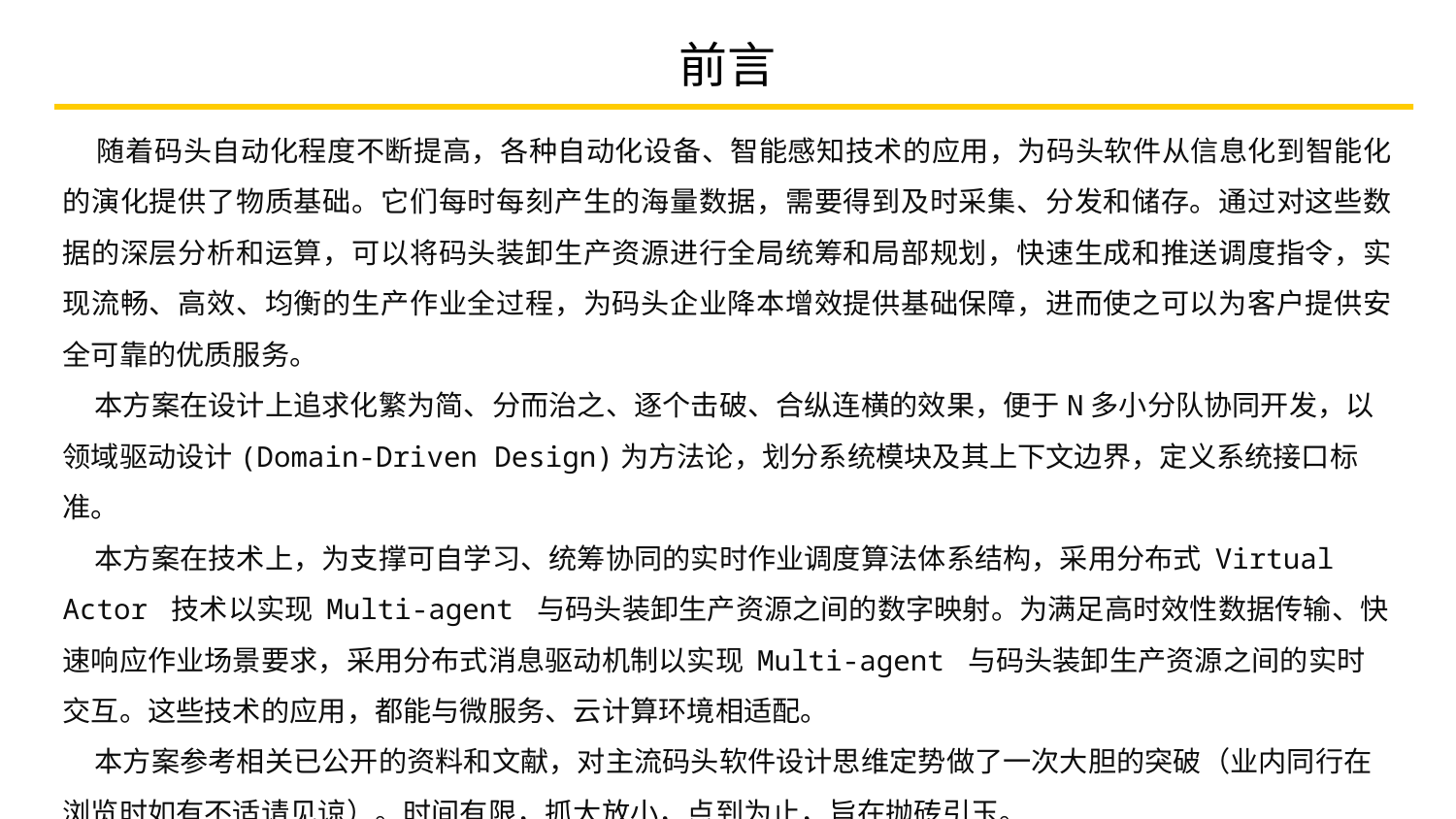

前言
    随着码头自动化程度不断提高，各种自动化设备、智能感知技术的应用，为码头软件从信息化到智能化的演化提供了物质基础。它们每时每刻产生的海量数据，需要得到及时采集、分发和储存。通过对这些数据的深层分析和运算，可以将码头装卸生产资源进行全局统筹和局部规划，快速生成和推送调度指令，实现流畅、高效、均衡的生产作业全过程，为码头企业降本增效提供基础保障，进而使之可以为客户提供安全可靠的优质服务。
    本方案在设计上追求化繁为简、分而治之、逐个击破、合纵连横的效果，便于N多小分队协同开发，以领域驱动设计(Domain-Driven Design)为方法论，划分系统模块及其上下文边界，定义系统接口标准。
    本方案在技术上，为支撑可自学习、统筹协同的实时作业调度算法体系结构，采用分布式 Virtual Actor 技术以实现 Multi-agent 与码头装卸生产资源之间的数字映射。为满足高时效性数据传输、快速响应作业场景要求，采用分布式消息驱动机制以实现 Multi-agent 与码头装卸生产资源之间的实时交互。这些技术的应用，都能与微服务、云计算环境相适配。
    本方案参考相关已公开的资料和文献，对主流码头软件设计思维定势做了一次大胆的突破（业内同行在浏览时如有不适请见谅）。时间有限，抓大放小，点到为止，旨在抛砖引玉。